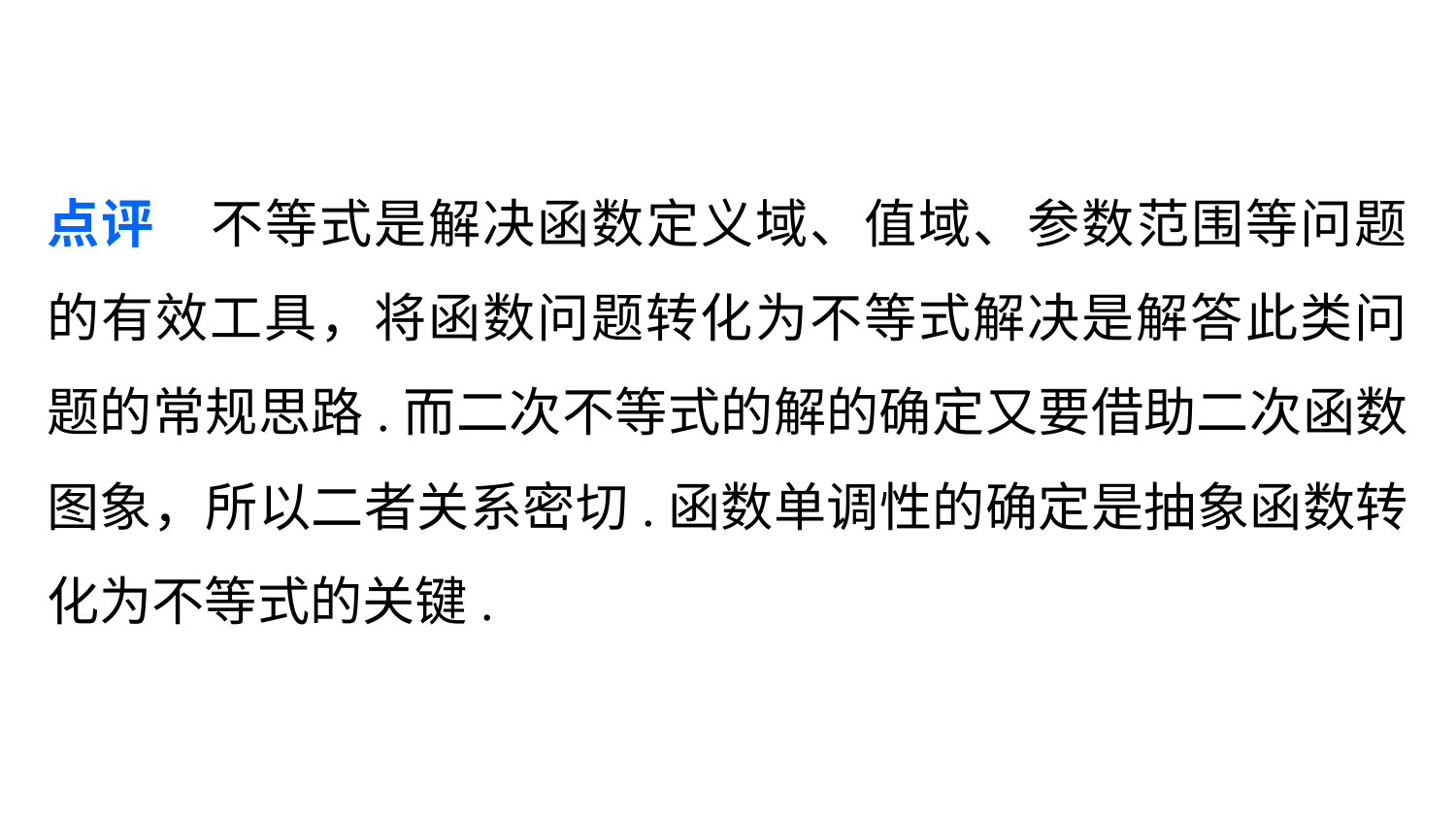

点评　不等式是解决函数定义域、值域、参数范围等问题的有效工具，将函数问题转化为不等式解决是解答此类问题的常规思路.而二次不等式的解的确定又要借助二次函数图象，所以二者关系密切.函数单调性的确定是抽象函数转化为不等式的关键.